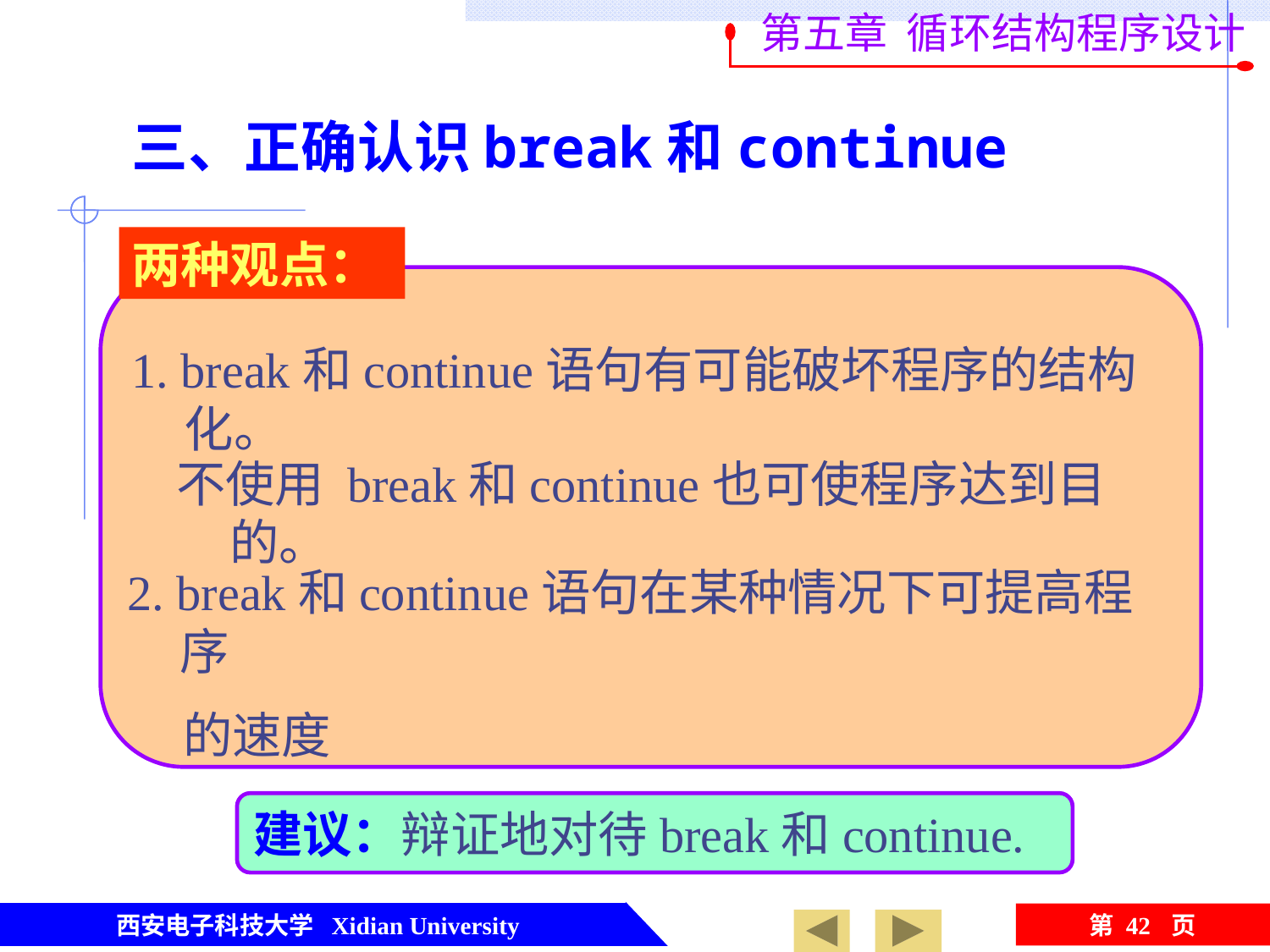

第五章  循环结构程序设计

三、正确认识break和continue
两种观点：

1. break和continue语句有可能破坏程序的结构化。
不使用 break和continue也可使程序达到目的。
2. break和continue语句在某种情况下可提高程序
    的速度
建议：辩证地对待break和continue.